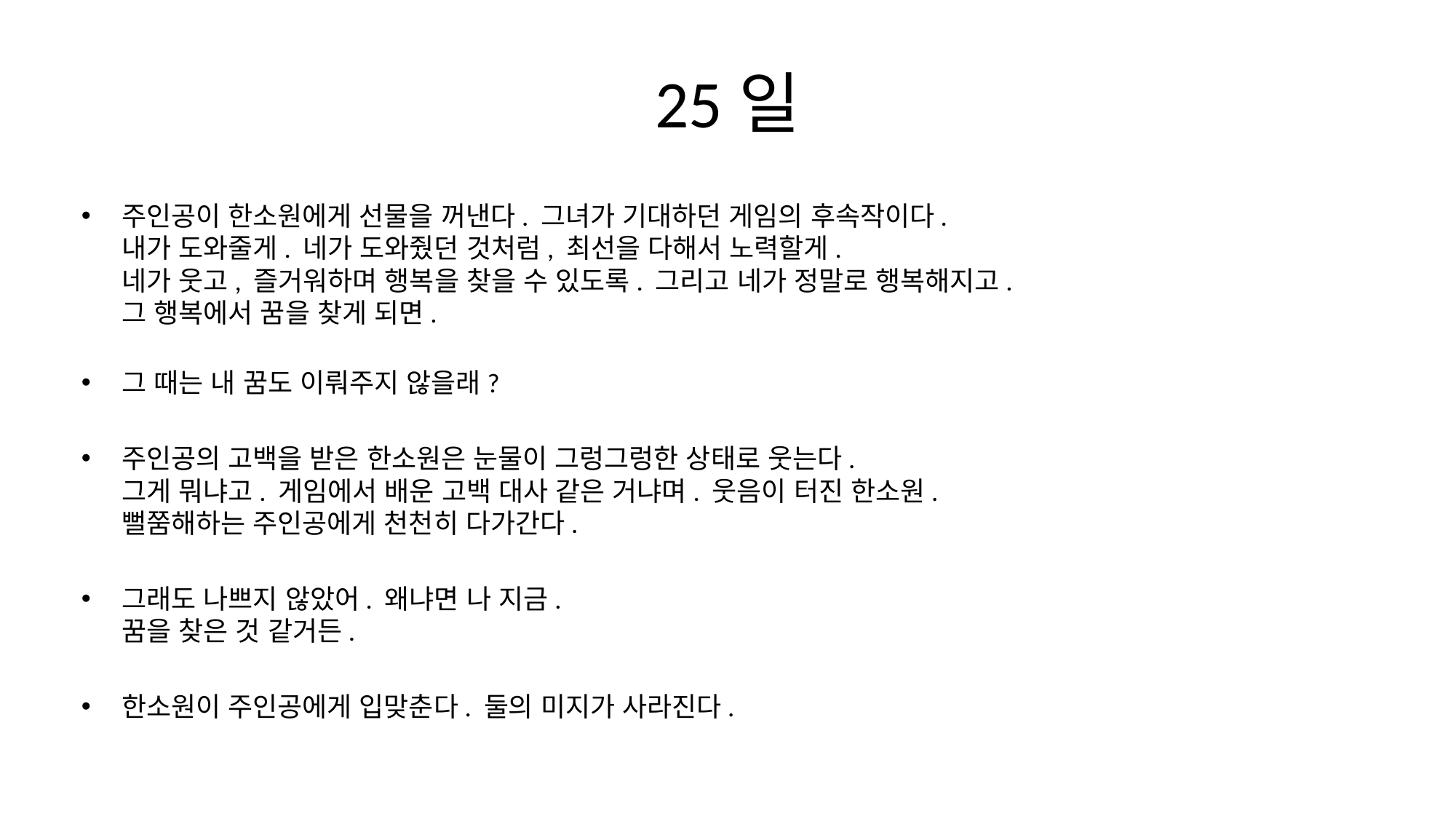

# 25일
주인공이 한소원에게 선물을 꺼낸다. 그녀가 기대하던 게임의 후속작이다.
내가 도와줄게. 네가 도와줬던 것처럼, 최선을 다해서 노력할게.
네가 웃고, 즐거워하며 행복을 찾을 수 있도록. 그리고 네가 정말로 행복해지고.
그 행복에서 꿈을 찾게 되면.
그 때는 내 꿈도 이뤄주지 않을래?

주인공의 고백을 받은 한소원은 눈물이 그렁그렁한 상태로 웃는다.
그게 뭐냐고. 게임에서 배운 고백 대사 같은 거냐며. 웃음이 터진 한소원.
뻘쭘해하는 주인공에게 천천히 다가간다.

그래도 나쁘지 않았어. 왜냐면 나 지금.
꿈을 찾은 것 같거든.

한소원이 주인공에게 입맞춘다. 둘의 미지가 사라진다.